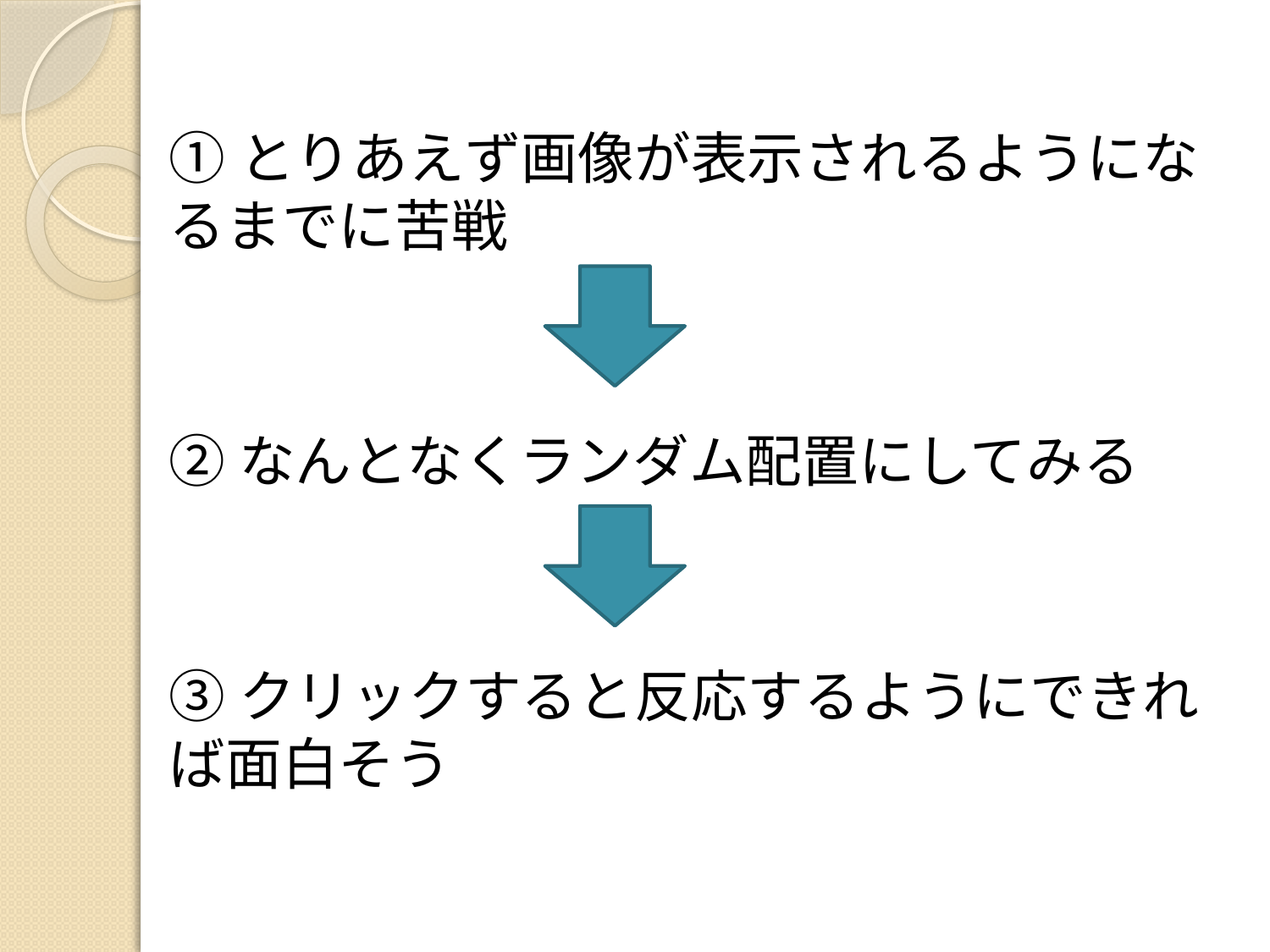

①とりあえず画像が表示されるようになるまでに苦戦

②なんとなくランダム配置にしてみる

③クリックすると反応するようにできれば面白そう